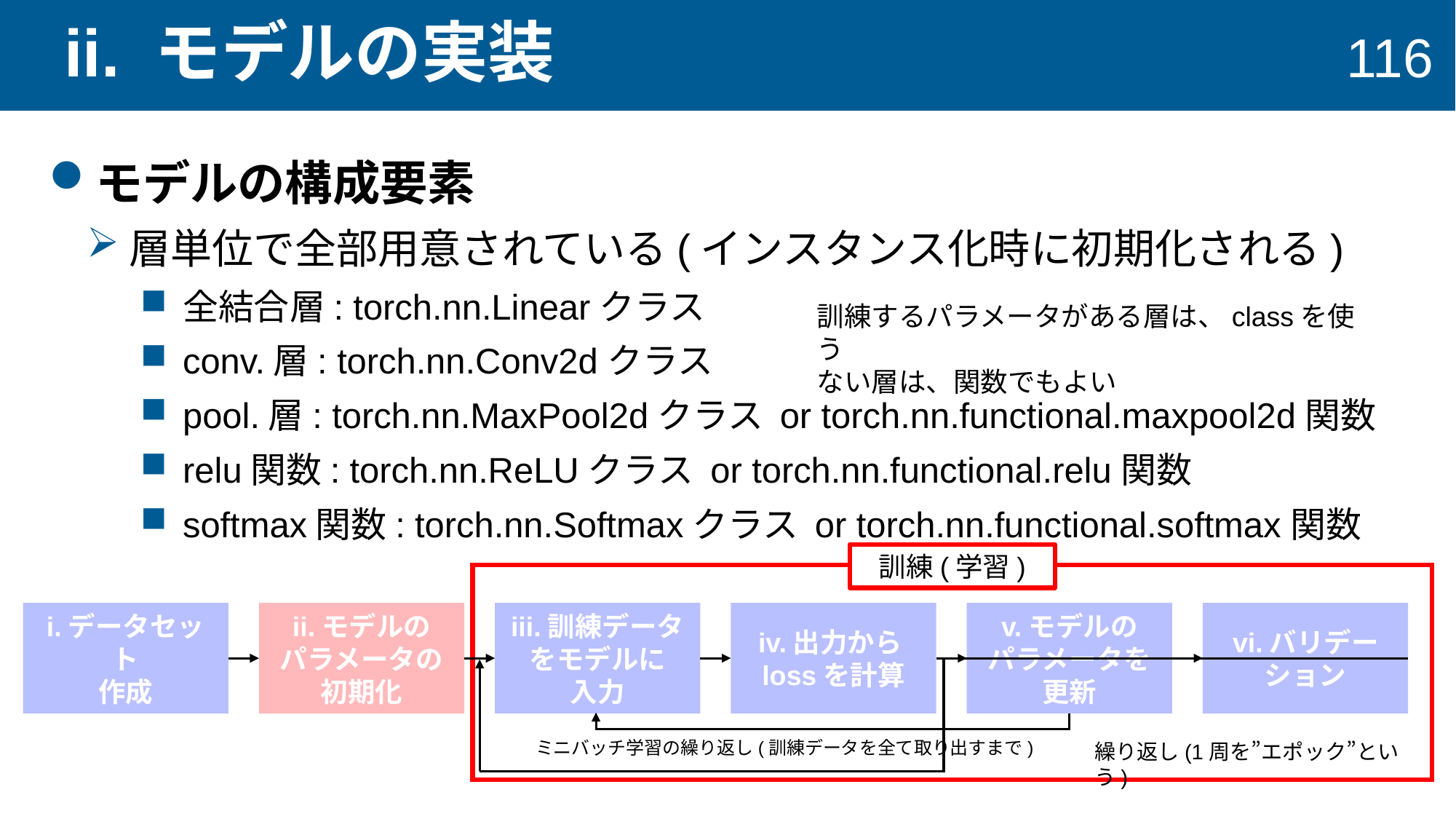

# ii. モデルの実装
116
モデルの構成要素
層単位で全部用意されている(インスタンス化時に初期化される)
全結合層: torch.nn.Linearクラス
conv.層: torch.nn.Conv2dクラス
pool.層: torch.nn.MaxPool2dクラス or torch.nn.functional.maxpool2d関数
relu関数: torch.nn.ReLUクラス or torch.nn.functional.relu関数
softmax関数: torch.nn.Softmaxクラス or torch.nn.functional.softmax関数

訓練するパラメータがある層は、classを使う
ない層は、関数でもよい
訓練(学習)

vi.バリデーション
iv.出力からlossを計算
v.モデルの
パラメータを更新
i.データセット
作成
ii.モデルの
パラメータの
初期化
iii.訓練データ
をモデルに
入力
繰り返し(1周を”エポック”という)
ミニバッチ学習の繰り返し(訓練データを全て取り出すまで)